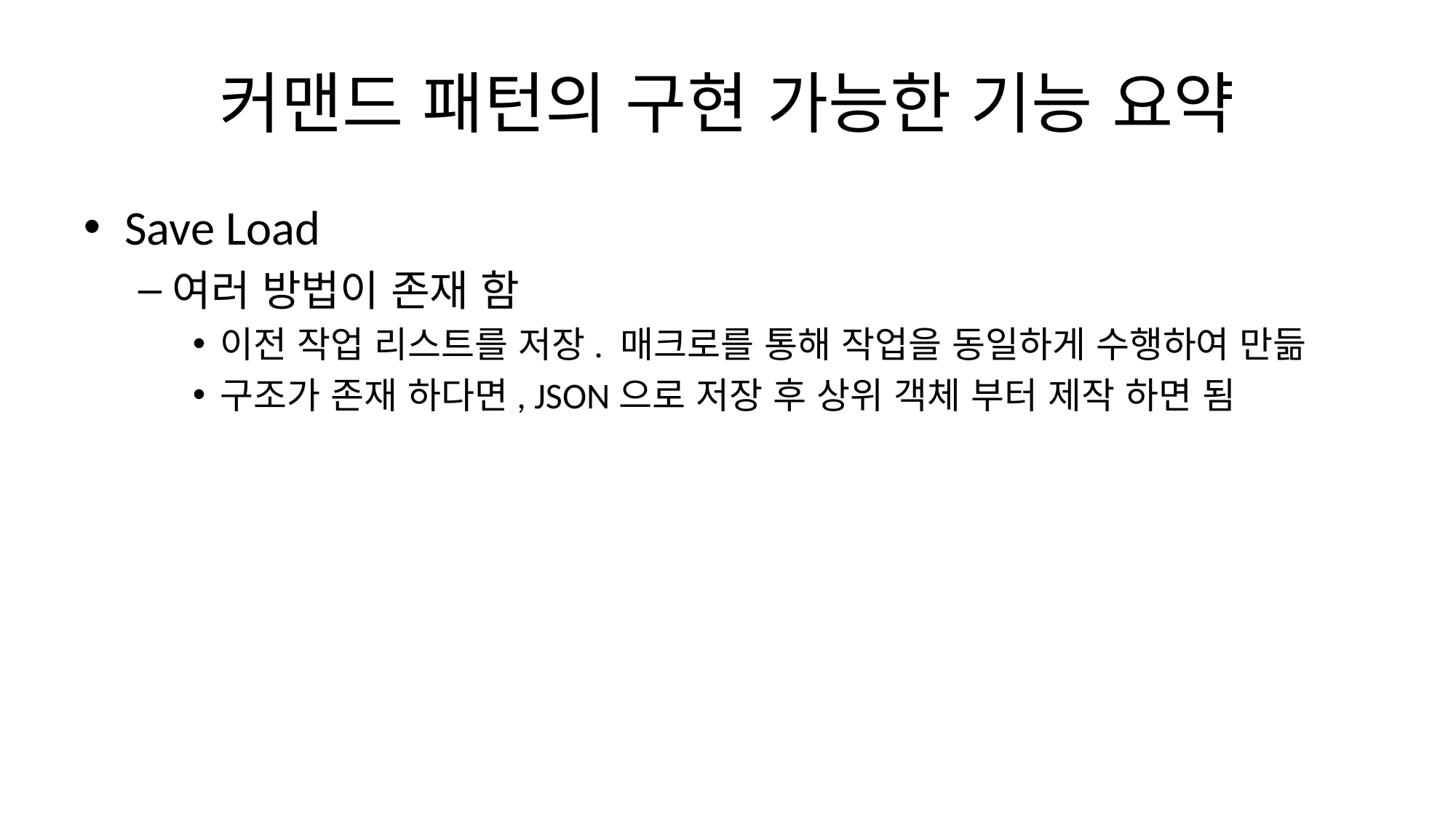

# 커맨드 패턴의 구현 가능한 기능 요약
Save Load
여러 방법이 존재 함
이전 작업 리스트를 저장. 매크로를 통해 작업을 동일하게 수행하여 만듦
구조가 존재 하다면, JSON으로 저장 후 상위 객체 부터 제작 하면 됨